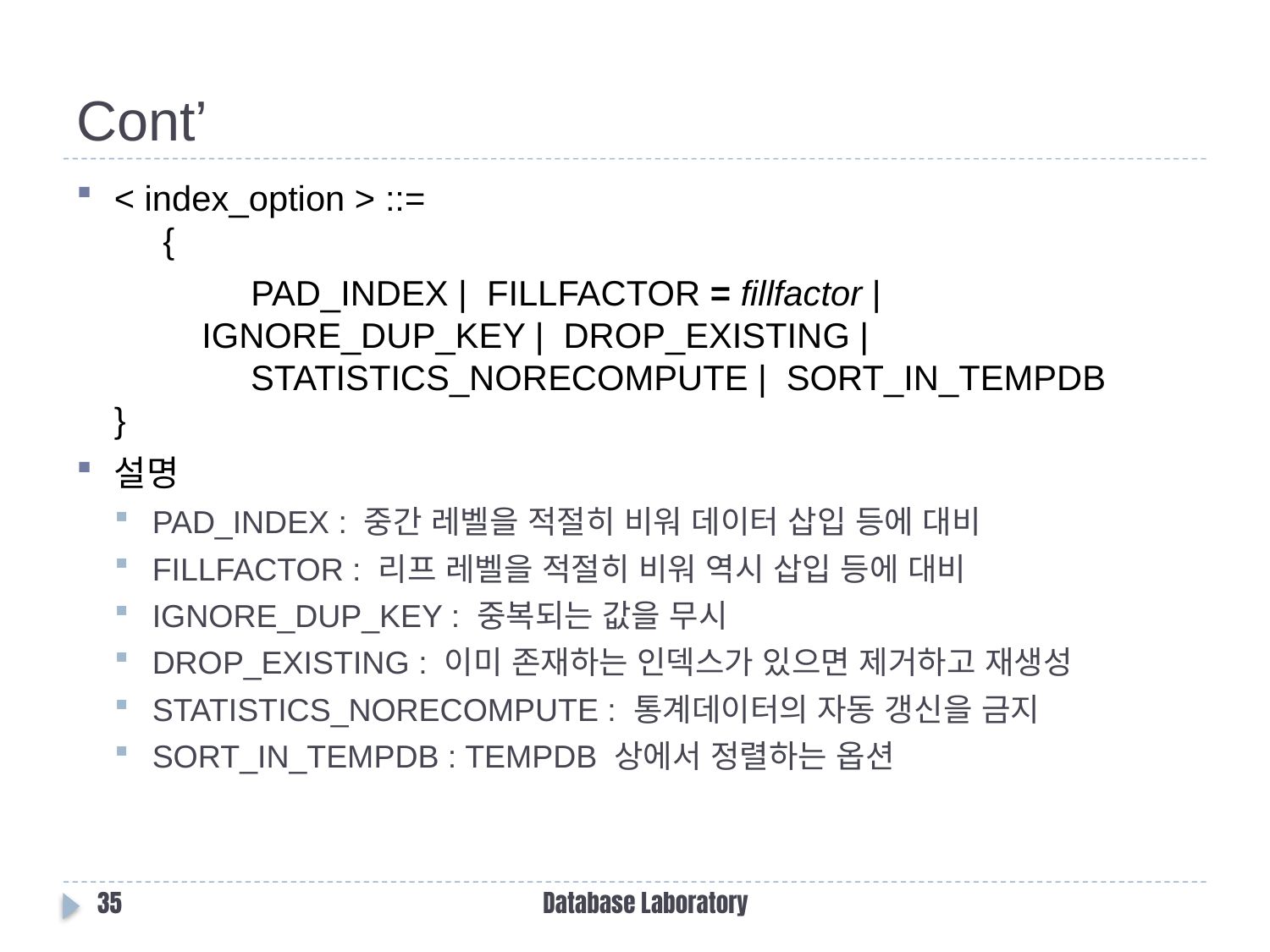

# Cont’
< index_option > ::=
     {
		 PAD_INDEX |  FILLFACTOR = fillfactor |
         IGNORE_DUP_KEY |  DROP_EXISTING |
       	 STATISTICS_NORECOMPUTE |  SORT_IN_TEMPDB 
}
설명
PAD_INDEX : 중간 레벨을 적절히 비워 데이터 삽입 등에 대비
FILLFACTOR : 리프 레벨을 적절히 비워 역시 삽입 등에 대비
IGNORE_DUP_KEY : 중복되는 값을 무시
DROP_EXISTING : 이미 존재하는 인덱스가 있으면 제거하고 재생성
STATISTICS_NORECOMPUTE : 통계데이터의 자동 갱신을 금지
SORT_IN_TEMPDB : TEMPDB 상에서 정렬하는 옵션
35
Database Laboratory